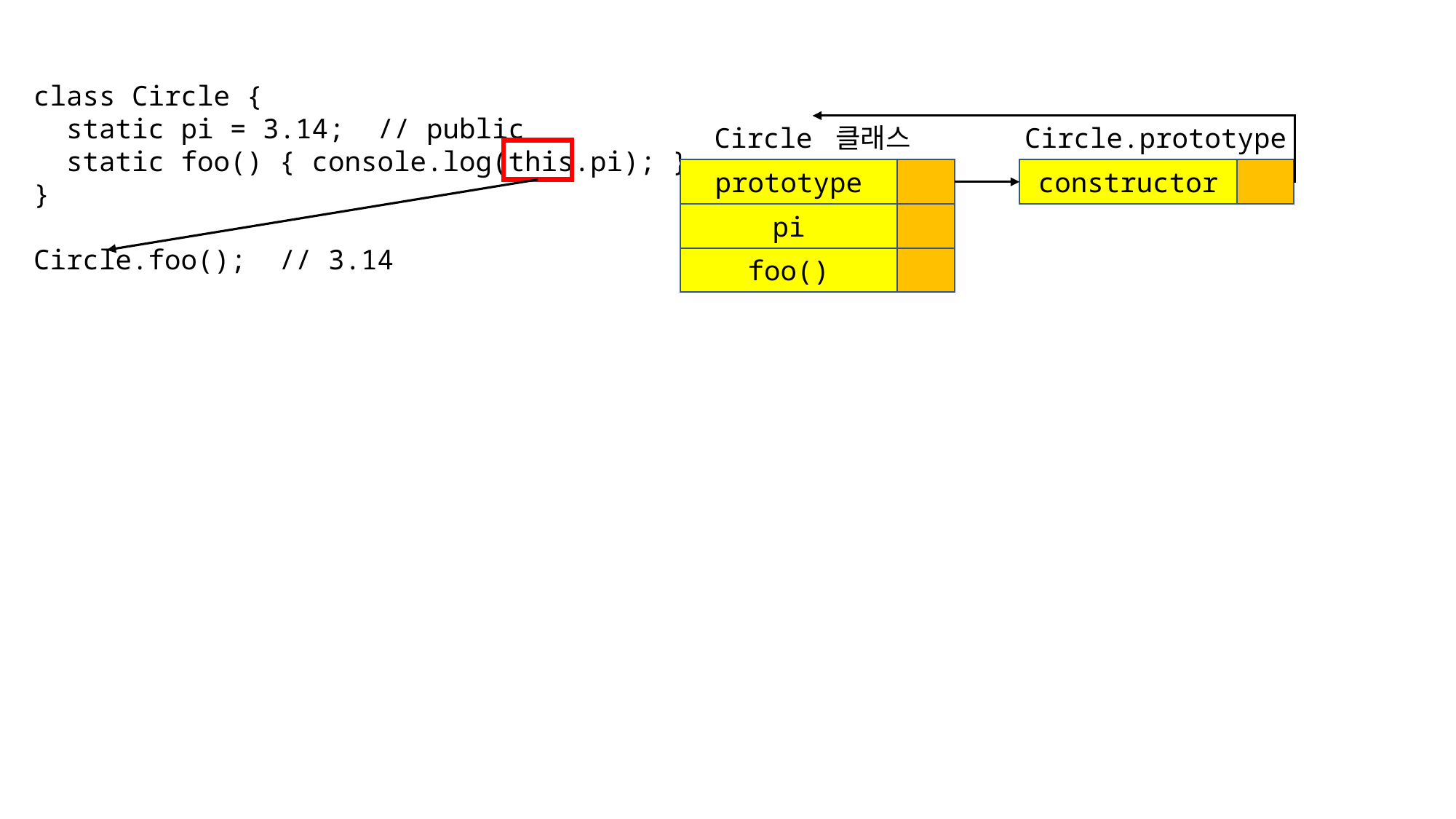

class Circle {
  static pi = 3.14;  // public
  static foo() { console.log(this.pi); }
}

Circle.foo();  // 3.14
Circle 클래스
Circle.prototype

prototype

constructor

pi

foo()